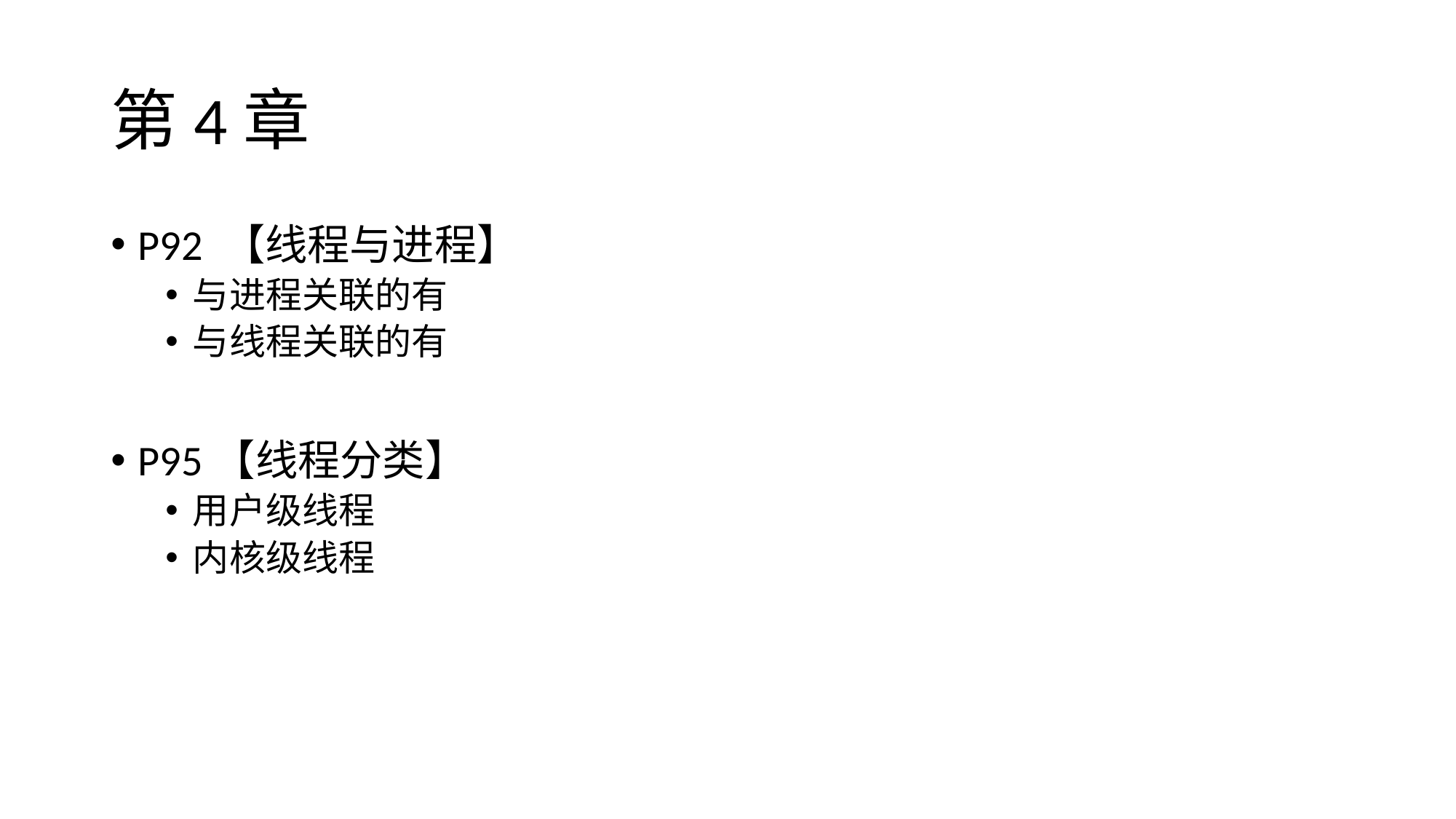

# 第4章
P92 【线程与进程】
与进程关联的有
与线程关联的有

P95【线程分类】
用户级线程
内核级线程